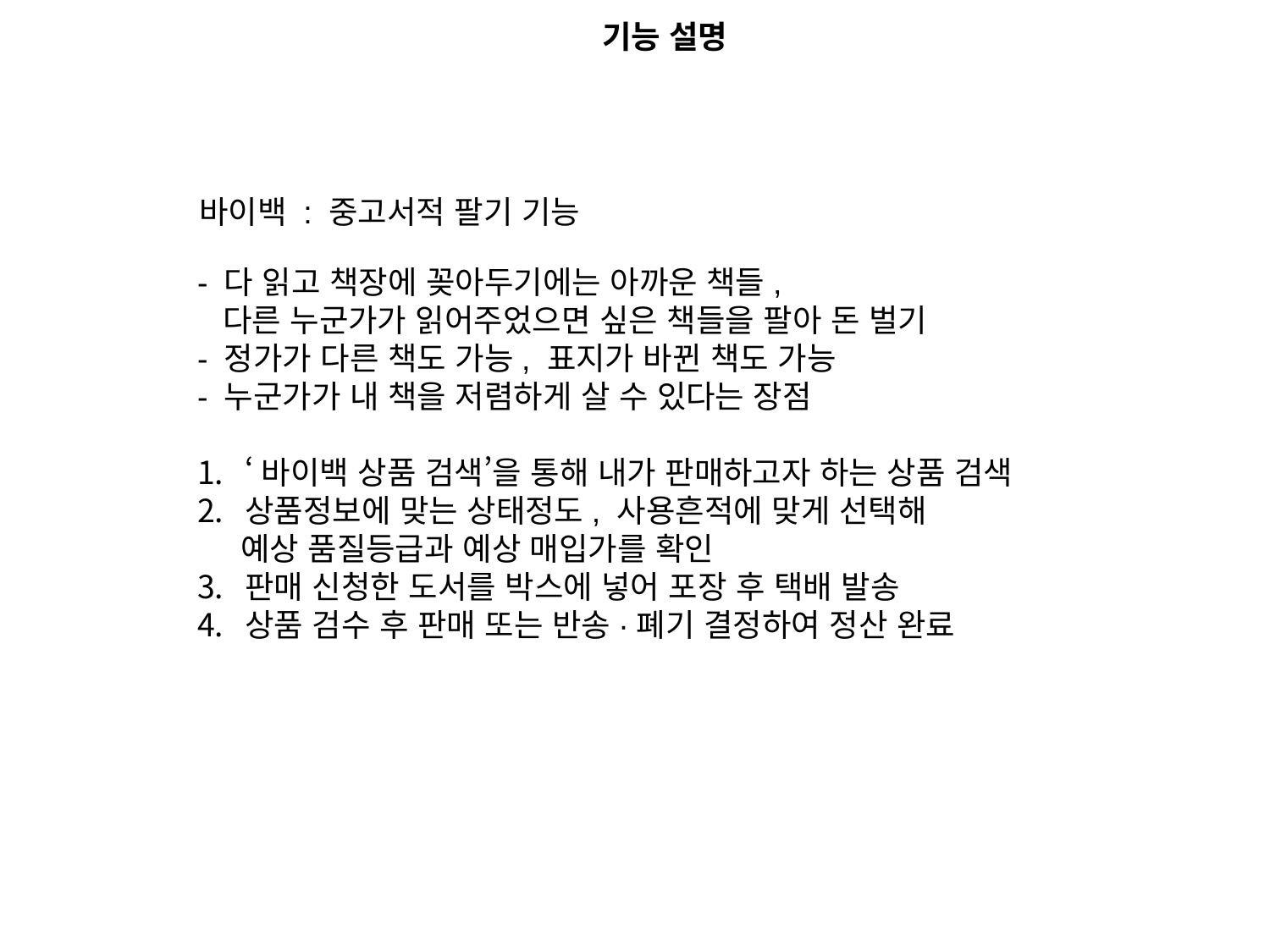

기능 설명
바이백 : 중고서적 팔기 기능
- 다 읽고 책장에 꽂아두기에는 아까운 책들,
  다른 누군가가 읽어주었으면 싶은 책들을 팔아 돈 벌기
- 정가가 다른 책도 가능, 표지가 바뀐 책도 가능
- 누군가가 내 책을 저렴하게 살 수 있다는 장점

‘바이백 상품 검색’을 통해 내가 판매하고자 하는 상품 검색
상품정보에 맞는 상태정도, 사용흔적에 맞게 선택해
    예상 품질등급과 예상 매입가를 확인
판매 신청한 도서를 박스에 넣어 포장 후 택배 발송
상품 검수 후 판매 또는 반송·폐기 결정하여 정산 완료